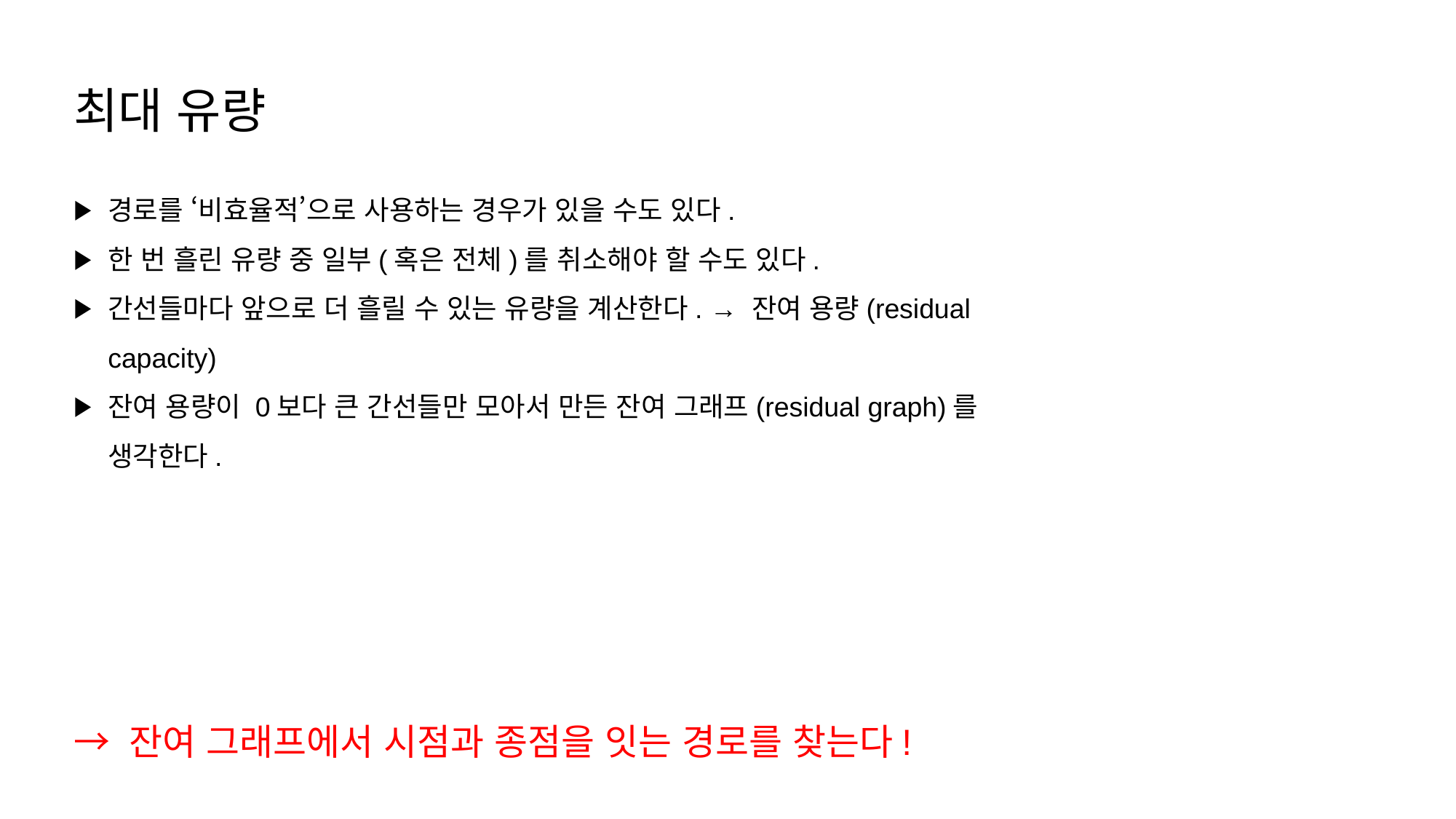

최대 유량
경로를 ‘비효율적’으로 사용하는 경우가 있을 수도 있다.
한 번 흘린 유량 중 일부(혹은 전체)를 취소해야 할 수도 있다.
간선들마다 앞으로 더 흘릴 수 있는 유량을 계산한다. → 잔여 용량(residual capacity)
잔여 용량이 0보다 큰 간선들만 모아서 만든 잔여 그래프(residual graph)를 생각한다.
→ 잔여 그래프에서 시점과 종점을 잇는 경로를 찾는다!